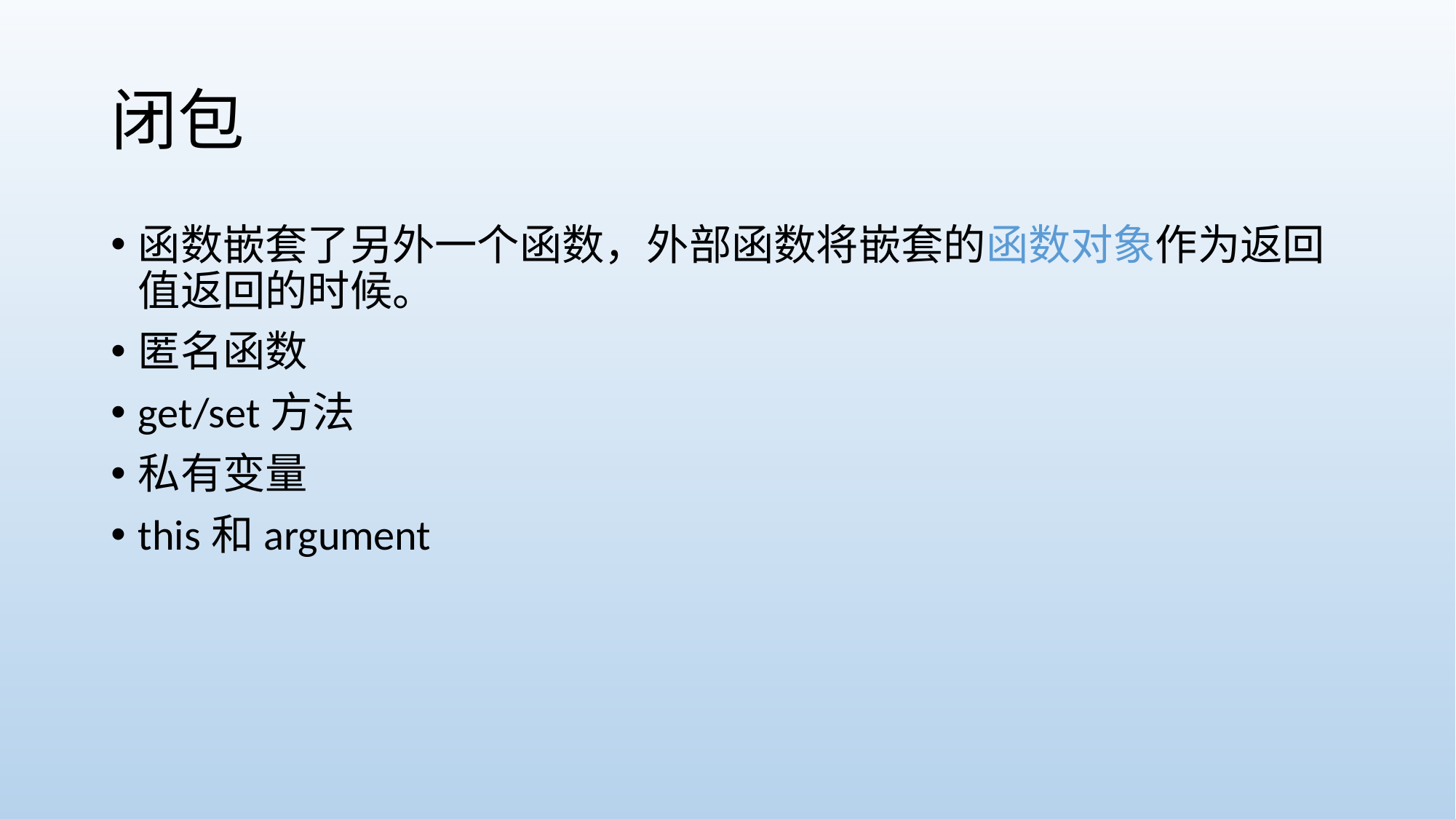

# 闭包
函数嵌套了另外一个函数，外部函数将嵌套的函数对象作为返回值返回的时候。
匿名函数
get/set方法
私有变量
this和argument